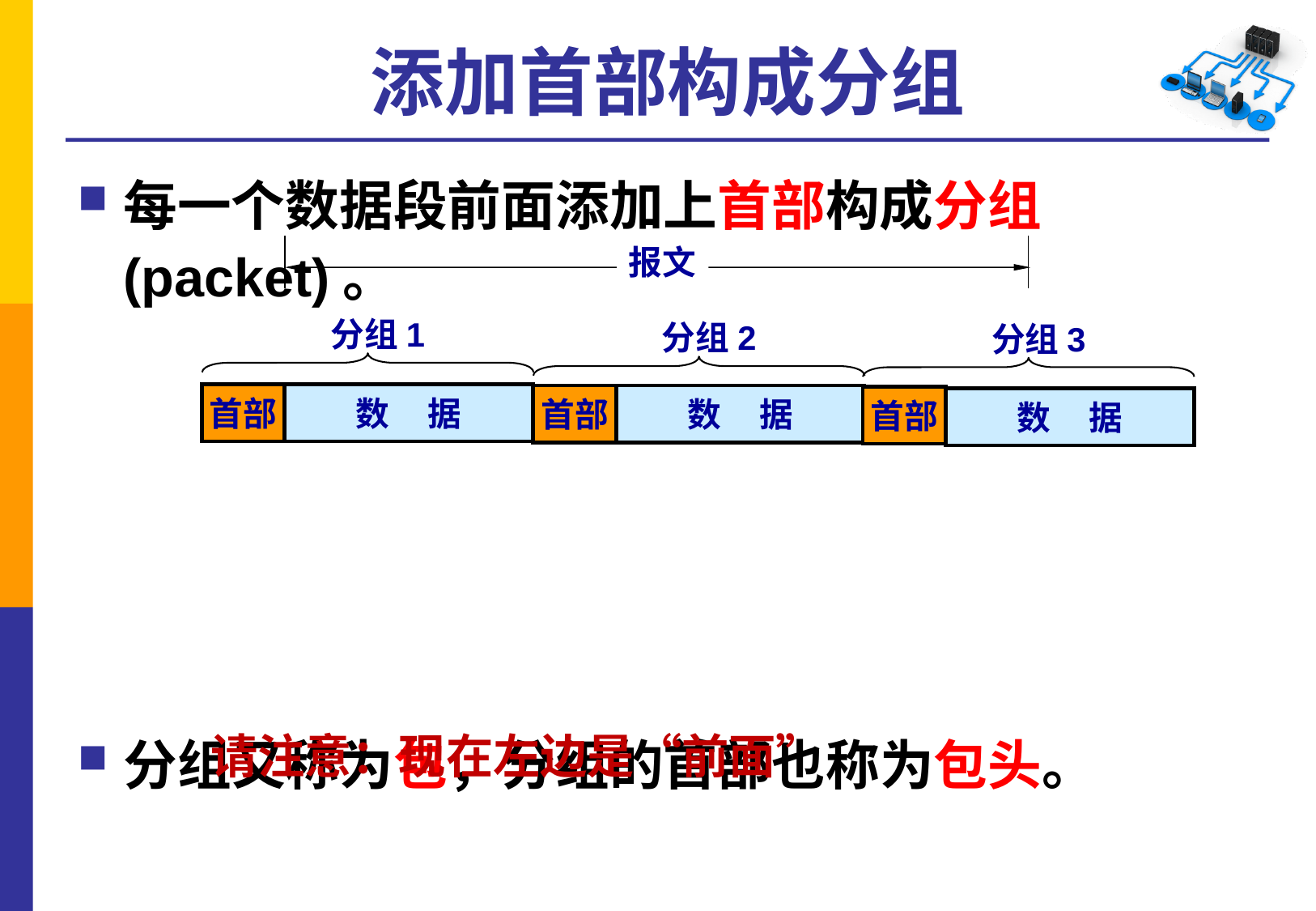

# 添加首部构成分组
每一个数据段前面添加上首部构成分组(packet)。

分组又称为包，分组的首部也称为包头。
报文

分组 1

分组 2

分组 3
首部
数     据
首部
数     据
首部
数     据
请注意：现在左边是“前面”